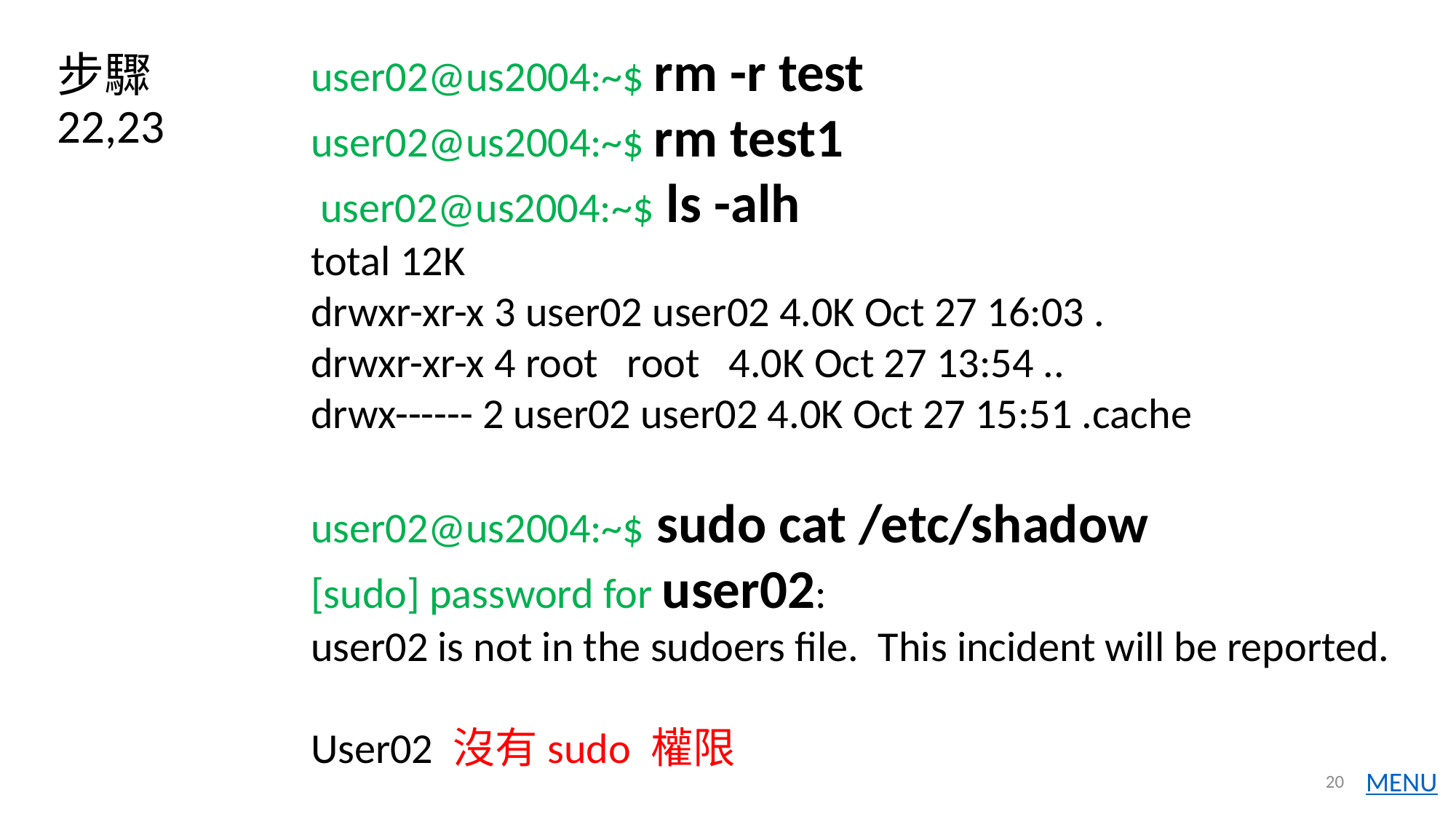

user02@us2004:~$ rm -r test
user02@us2004:~$ rm test1
 user02@us2004:~$ ls -alh
total 12K
drwxr-xr-x 3 user02 user02 4.0K Oct 27 16:03 .
drwxr-xr-x 4 root   root   4.0K Oct 27 13:54 ..
drwx------ 2 user02 user02 4.0K Oct 27 15:51 .cache

user02@us2004:~$ sudo cat /etc/shadow
[sudo] password for user02:
user02 is not in the sudoers file.  This incident will be reported.

User02 沒有sudo 權限
# 步驟22,23
20